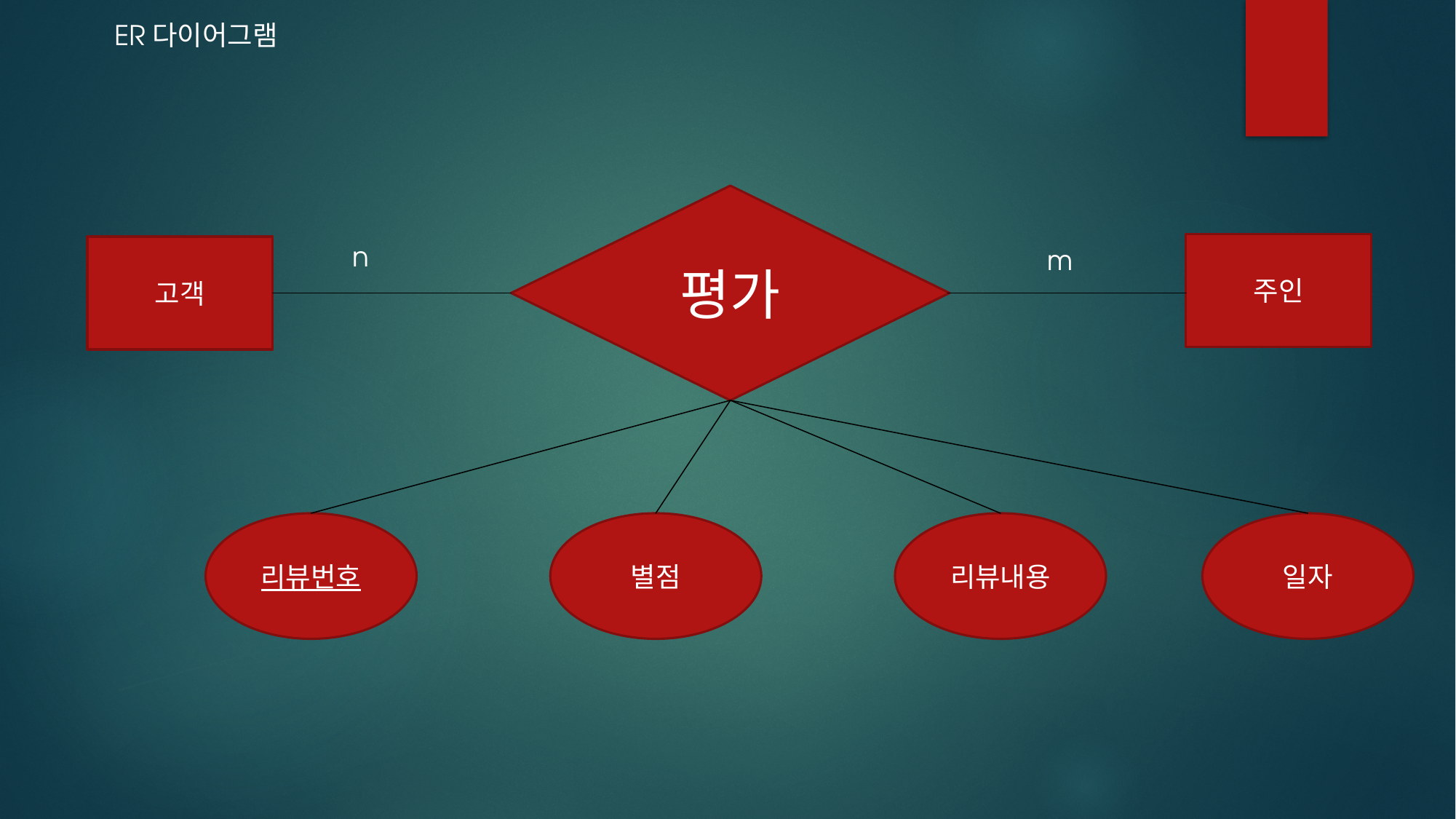

ER다이어그램
평가
n
주인
고객
m
리뷰번호
별점
리뷰내용
일자